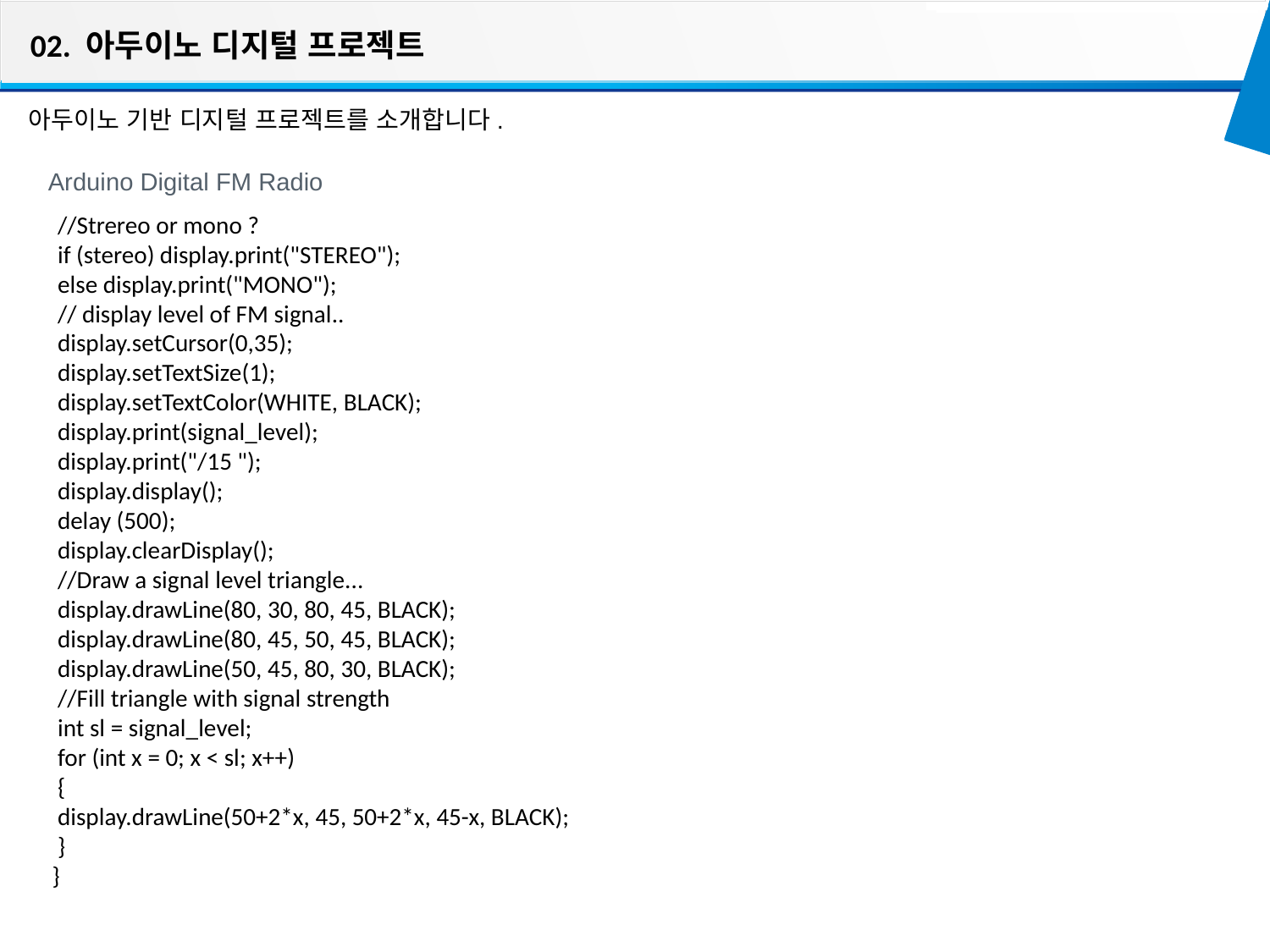

02. 아두이노 디지털 프로젝트

아두이노 기반 디지털 프로젝트를 소개합니다.
Arduino Digital FM Radio
   //Strereo or mono ?
   if (stereo) display.print("STEREO");
   else display.print("MONO");
   // display level of FM signal..
   display.setCursor(0,35);
   display.setTextSize(1);
   display.setTextColor(WHITE, BLACK);
   display.print(signal_level);
   display.print("/15 ");
   display.display();
   delay (500);
   display.clearDisplay();
   //Draw a signal level triangle...
   display.drawLine(80, 30, 80, 45, BLACK);
   display.drawLine(80, 45, 50, 45, BLACK);
   display.drawLine(50, 45, 80, 30, BLACK);
   //Fill triangle with signal strength
   int sl = signal_level;
   for (int x = 0; x < sl; x++)
   {
   display.drawLine(50+2*x, 45, 50+2*x, 45-x, BLACK);
   }
  }